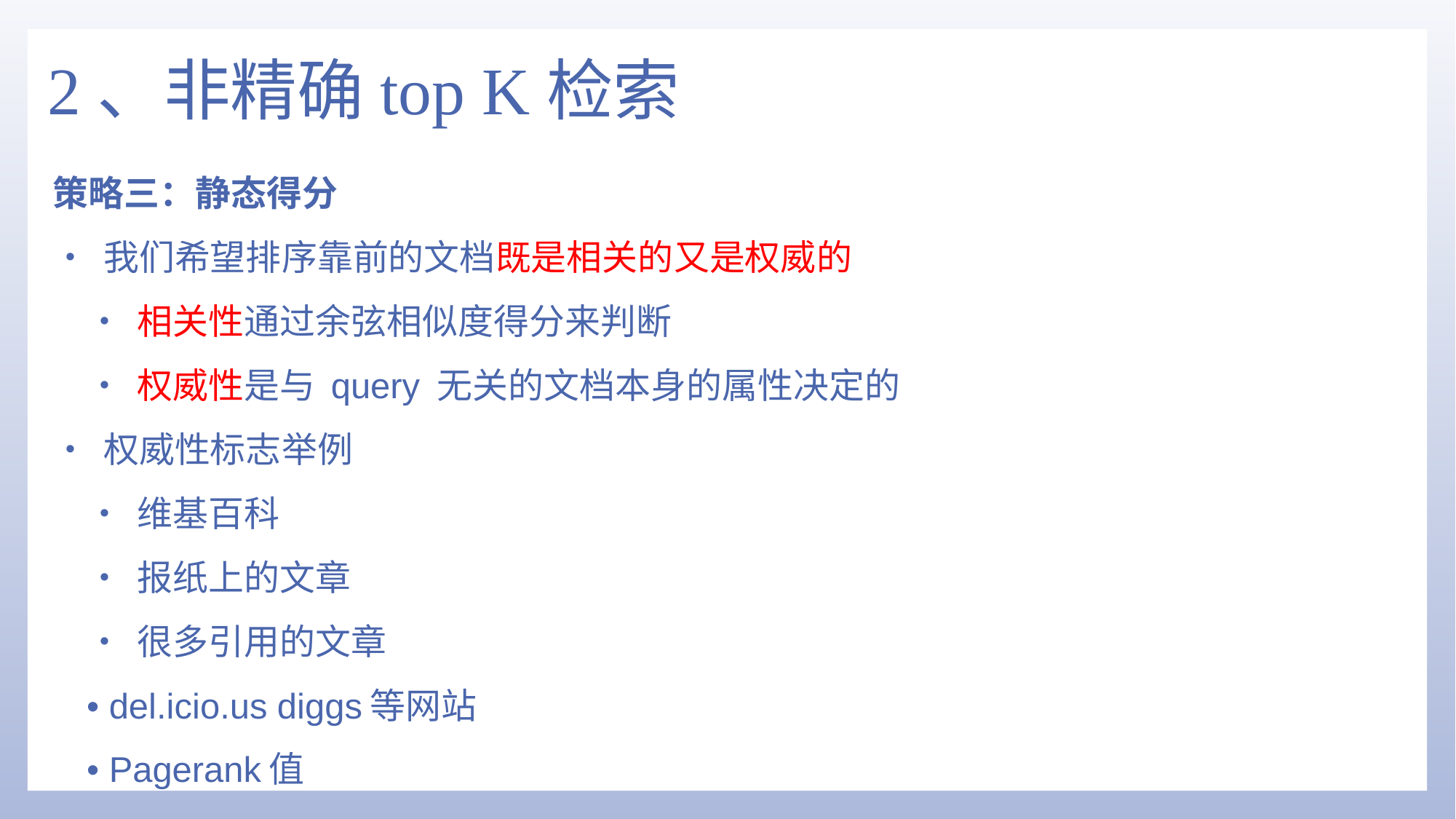

# 2、非精确top K检索
策略三：静态得分
• 我们希望排序靠前的文档既是相关的又是权威的
• 相关性通过余弦相似度得分来判断
• 权威性是与 query 无关的文档本身的属性决定的
• 权威性标志举例
• 维基百科
• 报纸上的文章
• 很多引用的文章
• del.icio.us diggs等网站
• Pagerank值